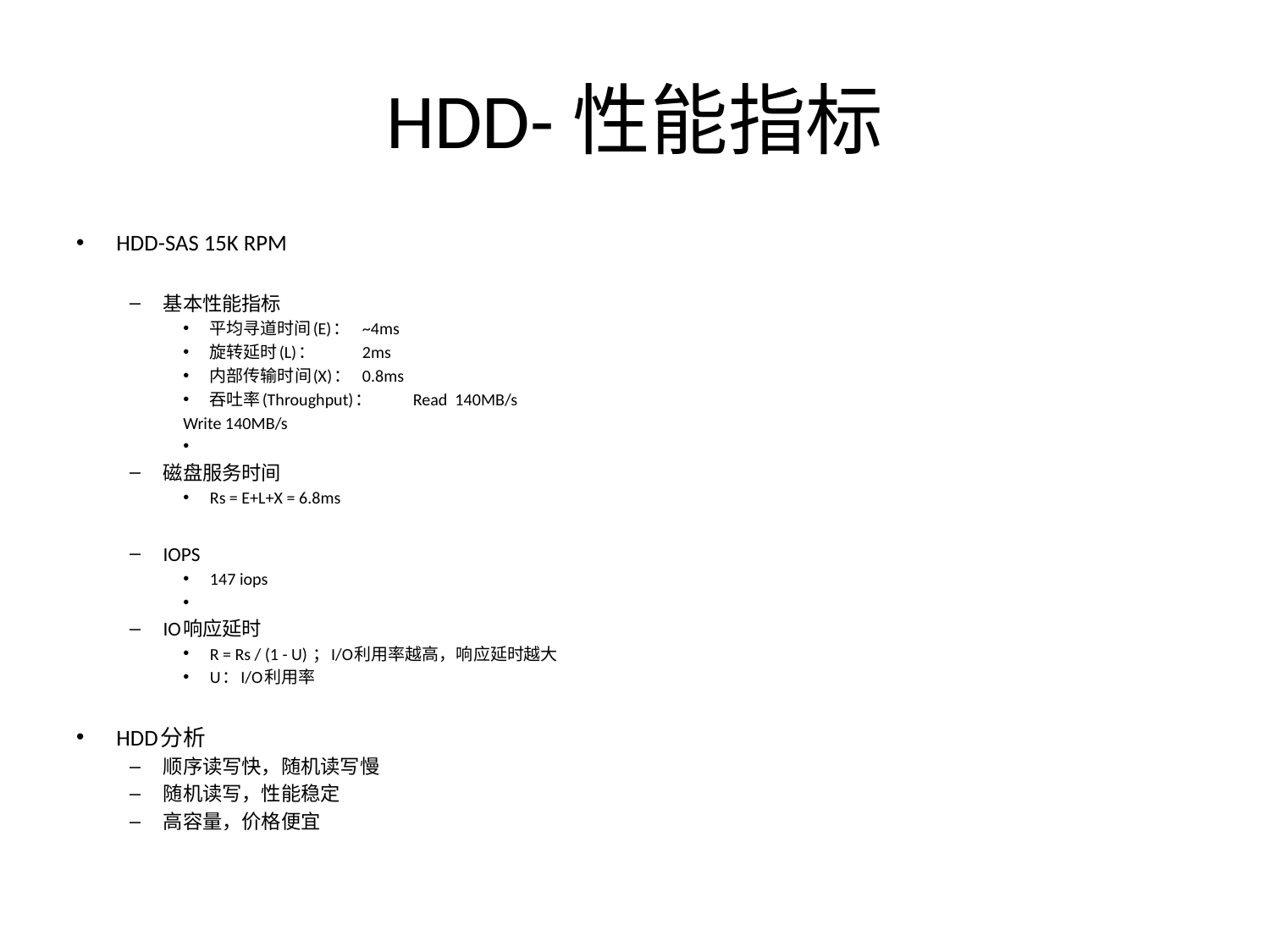

# HDD-性能指标
HDD-SAS 15K RPM

基本性能指标
平均寻道时间(E)：		~4ms
旋转延时(L)：		2ms
内部传输时间(X)：		0.8ms
吞吐率(Throughput)：		Read  140MB/s
			Write 140MB/s

磁盘服务时间
Rs = E+L+X = 6.8ms

IOPS
147 iops

IO响应延时
R = Rs / (1 - U) ；I/O利用率越高，响应延时越大
U：I/O利用率

HDD分析
顺序读写快，随机读写慢
随机读写，性能稳定
高容量，价格便宜